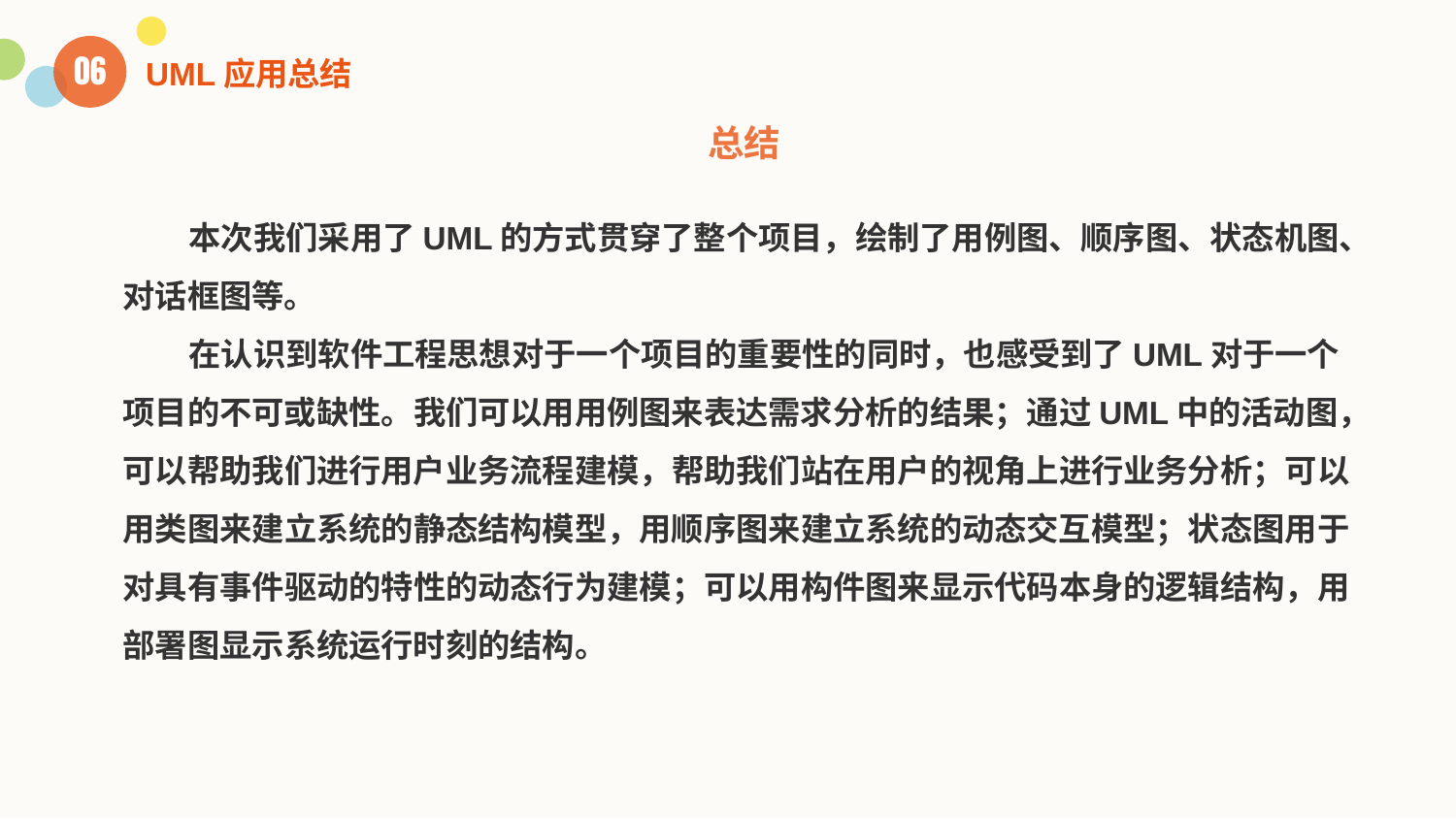

06
UML应用总结

总结
        本次我们采用了UML的方式贯穿了整个项目，绘制了用例图、顺序图、状态机图、对话框图等。
        在认识到软件工程思想对于一个项目的重要性的同时，也感受到了UML对于一个项目的不可或缺性。我们可以用用例图来表达需求分析的结果；通过UML中的活动图，可以帮助我们进行用户业务流程建模，帮助我们站在用户的视角上进行业务分析；可以用类图来建立系统的静态结构模型，用顺序图来建立系统的动态交互模型；状态图用于对具有事件驱动的特性的动态行为建模；可以用构件图来显示代码本身的逻辑结构，用部署图显示系统运行时刻的结构。